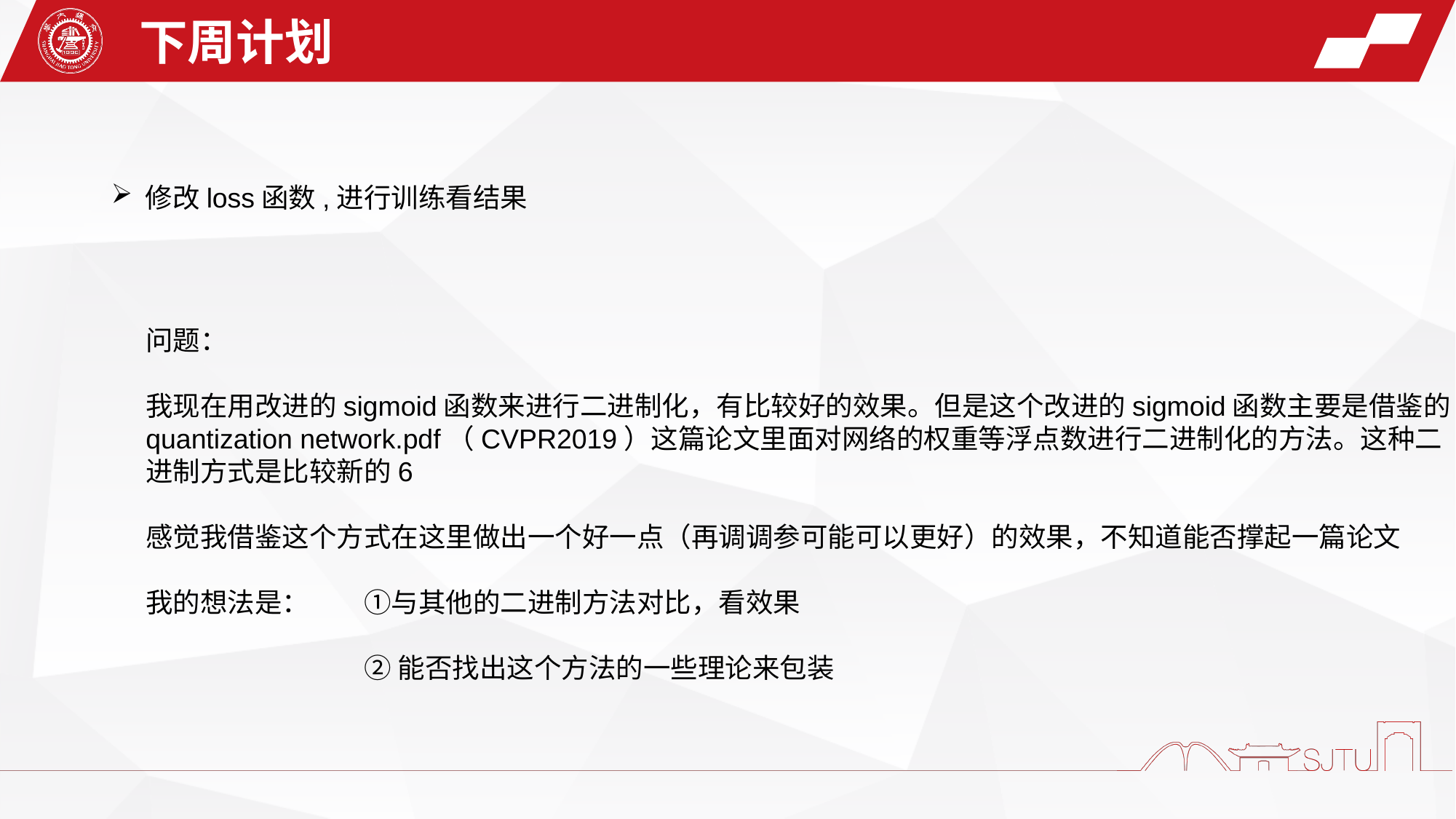

下周计划
修改loss函数,进行训练看结果
问题：

我现在用改进的sigmoid函数来进行二进制化，有比较好的效果。但是这个改进的sigmoid函数主要是借鉴的
quantization network.pdf（CVPR2019）这篇论文里面对网络的权重等浮点数进行二进制化的方法。这种二
进制方式是比较新的6

感觉我借鉴这个方式在这里做出一个好一点（再调调参可能可以更好）的效果，不知道能否撑起一篇论文

我的想法是：	①与其他的二进制方法对比，看效果

		②能否找出这个方法的一些理论来包装